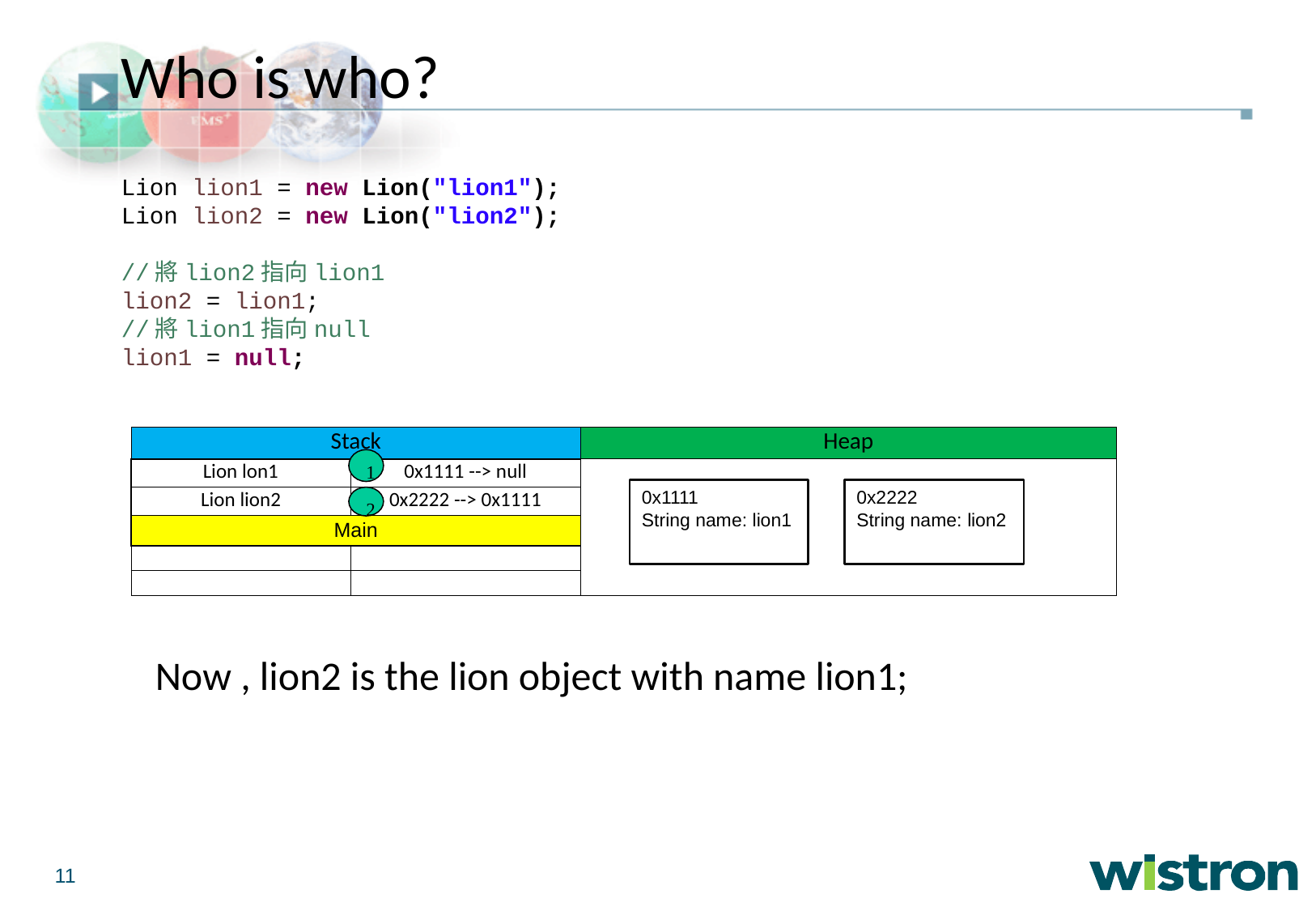

Who is who?
Lion lion1 = new Lion("lion1");
Lion lion2 = new Lion("lion2");

//將lion2指向lion1
lion2 = lion1;
//將lion1指向null
lion1 = null;
|  | Stack |  | Heap |  |
| --- | --- | --- | --- | --- |
|  | Lion lon1 | 0x1111 --> null |  |  |
|  | Lion lion2 | 0x2222 --> 0x1111 |  |  |
|  | Main |  |  |  |
|  |  |  |  |  |
|  |  |  |  |  |
1
0x1111
String name: lion1
0x2222
String name: lion2
2
Now , lion2 is the lion object with name lion1;